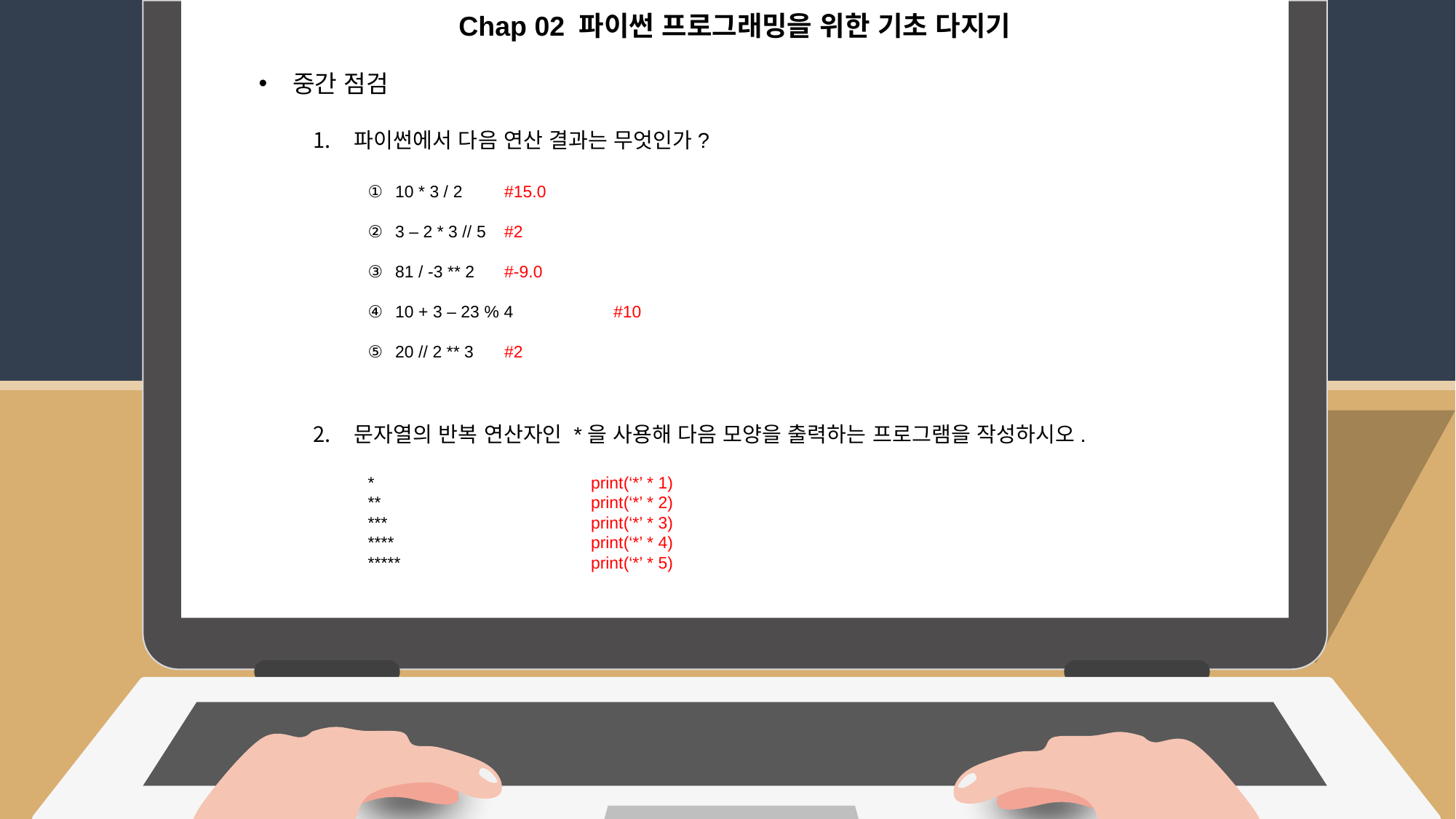

Chap 02 파이썬 프로그래밍을 위한 기초 다지기
중간 점검

파이썬에서 다음 연산 결과는 무엇인가?

10 * 3 / 2	#15.0

3 – 2 * 3 // 5	#2

81 / -3 ** 2	#-9.0

10 + 3 – 23 % 4	#10

20 // 2 ** 3	#2

문자열의 반복 연산자인 *을 사용해 다음 모양을 출력하는 프로그램을 작성하시오.

*		 print(‘*’ * 1)
**		 print(‘*’ * 2)
***		 print(‘*’ * 3)
****		 print(‘*’ * 4)
*****		 print(‘*’ * 5)